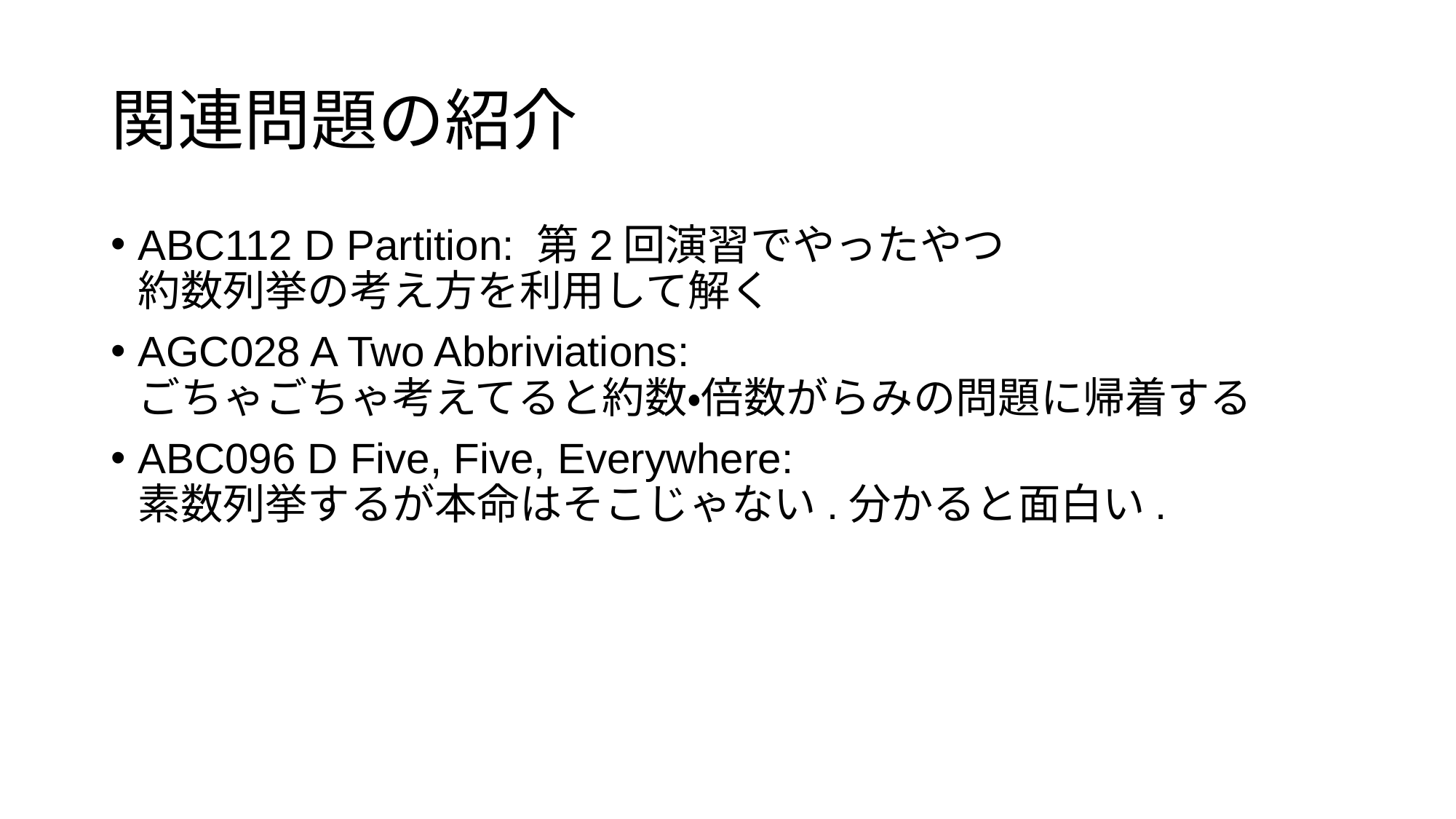

# 関連問題の紹介
ABC112 D Partition: 第2回演習でやったやつ
約数列挙の考え方を利用して解く
AGC028 A Two Abbriviations:
ごちゃごちゃ考えてると約数・倍数がらみの問題に帰着する
ABC096 D Five, Five, Everywhere:
素数列挙するが本命はそこじゃない.分かると面白い.